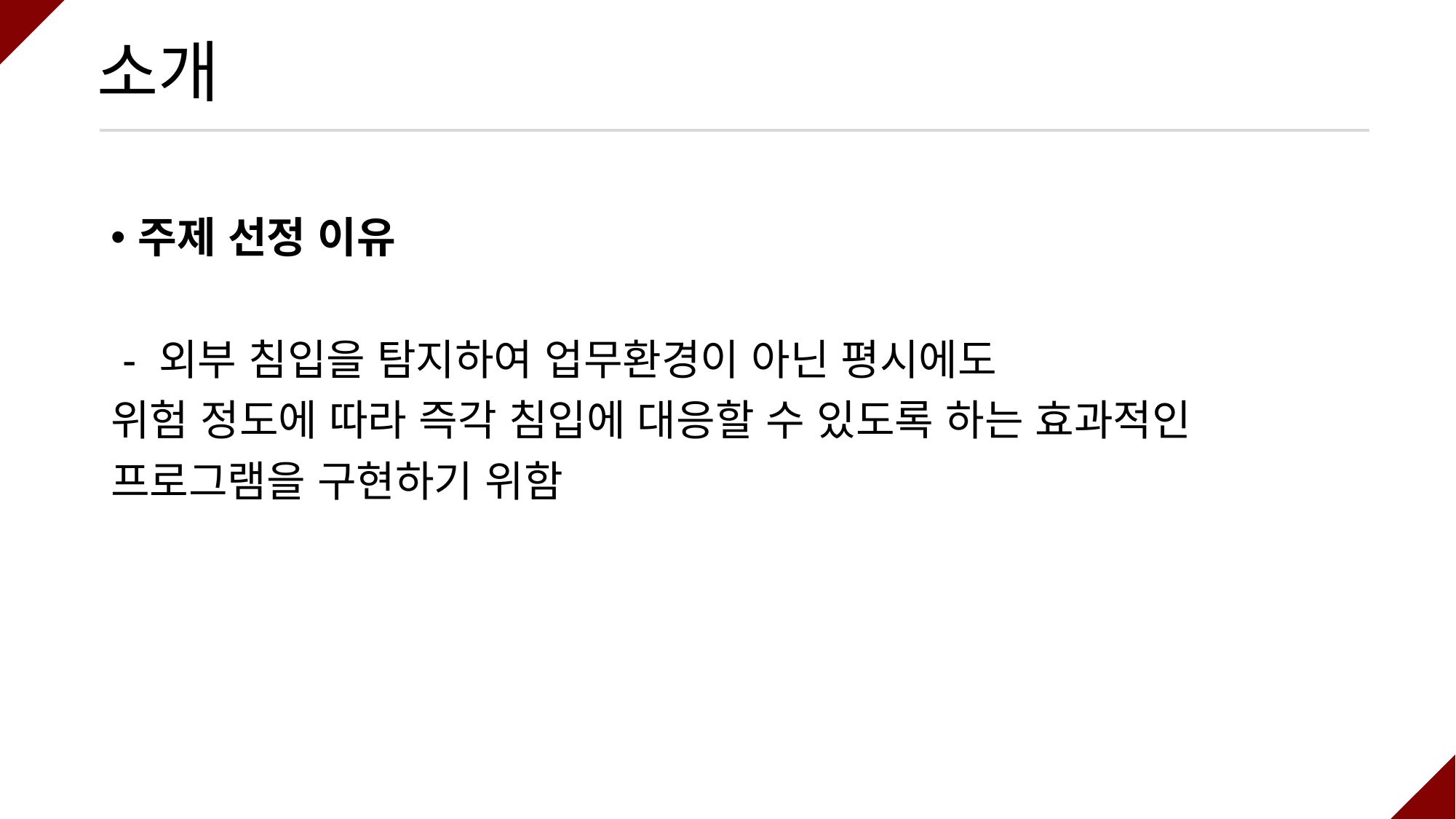

# 소개
주제 선정 이유

 - 외부 침입을 탐지하여 업무환경이 아닌 평시에도
위험 정도에 따라 즉각 침입에 대응할 수 있도록 하는 효과적인
프로그램을 구현하기 위함